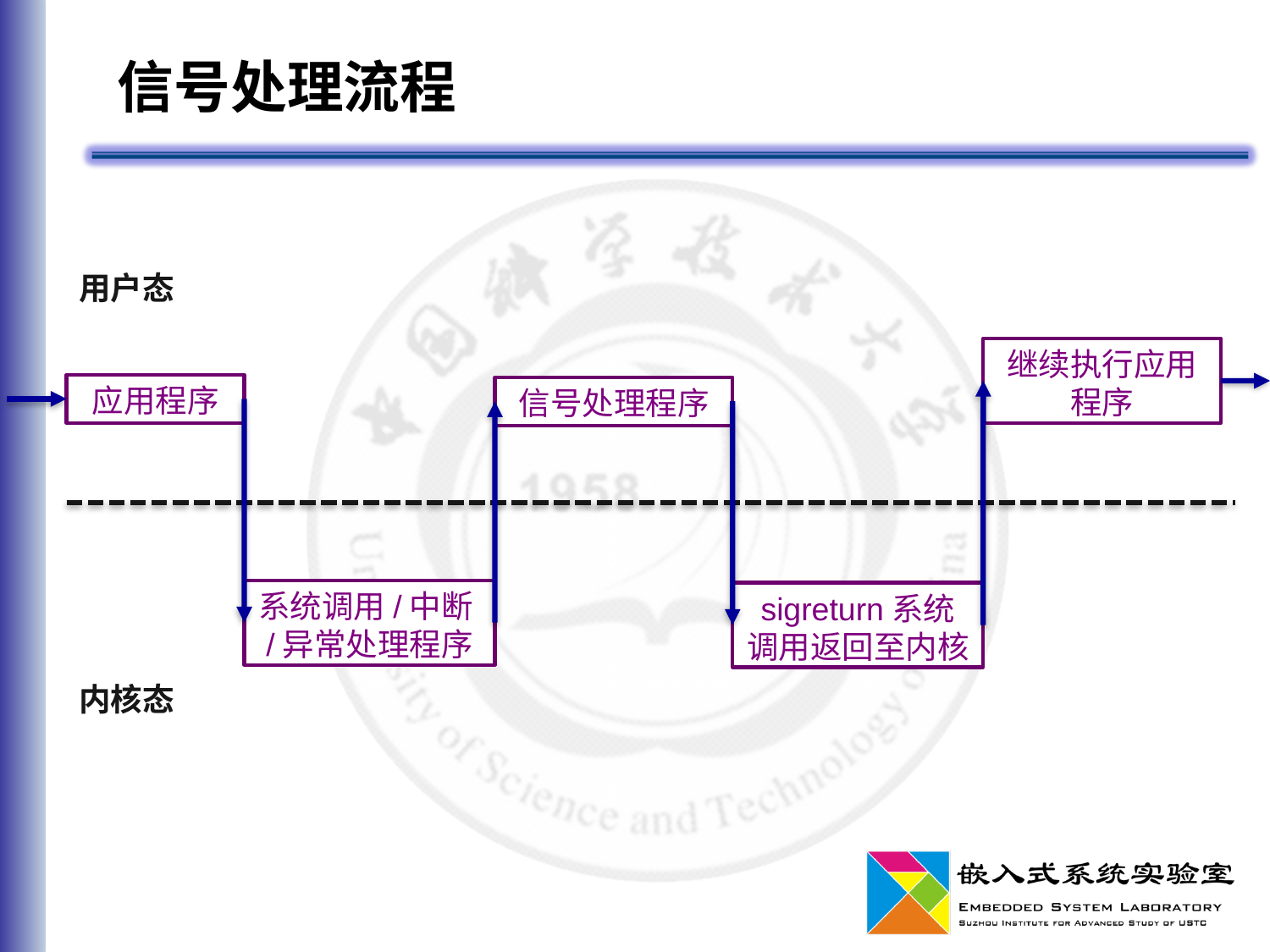

# 信号处理流程
用户态
继续执行应用程序
应用程序
信号处理程序
系统调用/中断/异常处理程序
sigreturn系统调用返回至内核
内核态